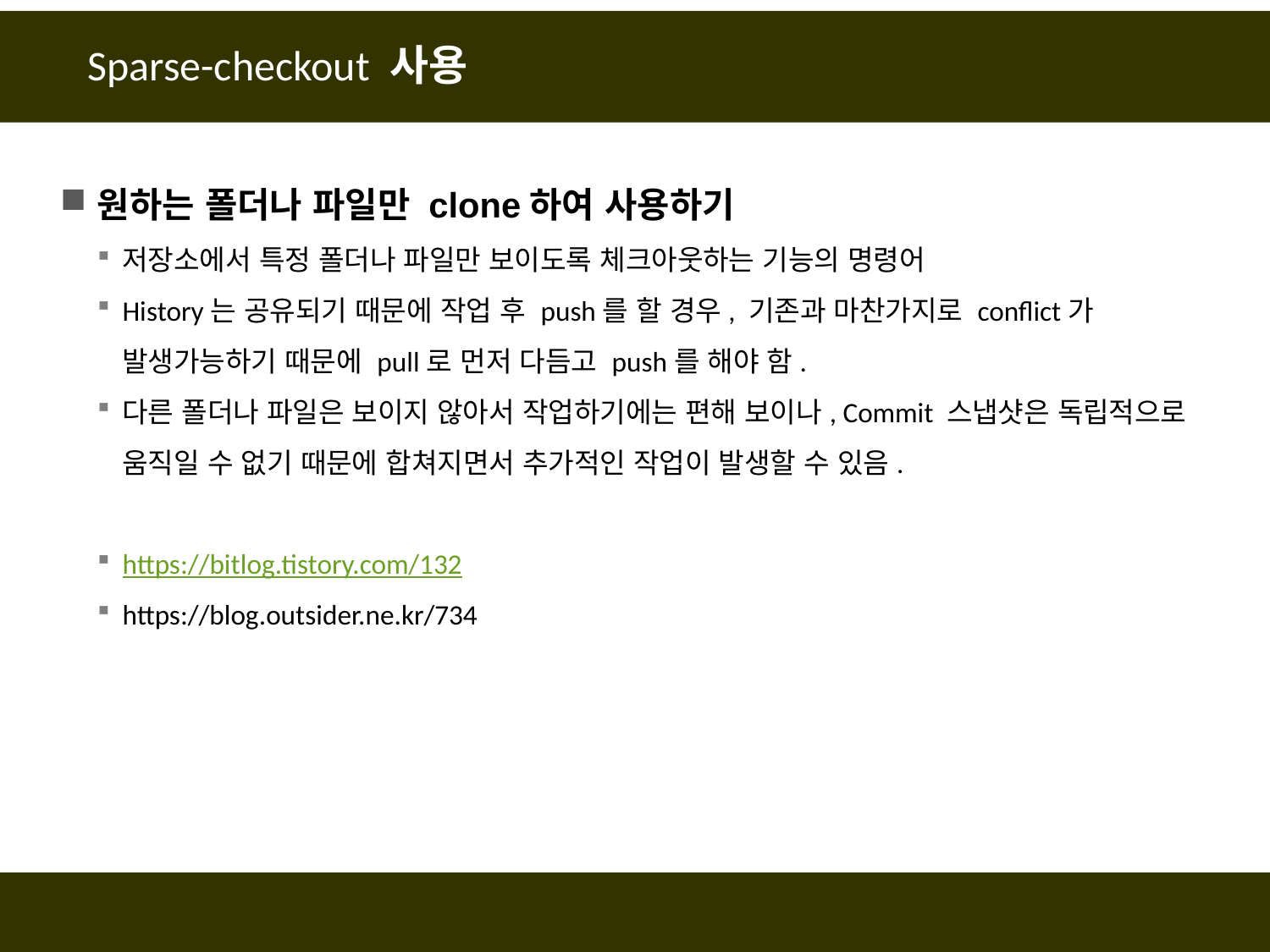

# Sparse-checkout 사용
원하는 폴더나 파일만 clone하여 사용하기
저장소에서 특정 폴더나 파일만 보이도록 체크아웃하는 기능의 명령어
History는 공유되기 때문에 작업 후 push를 할 경우, 기존과 마찬가지로 conflict가 발생가능하기 때문에 pull로 먼저 다듬고 push를 해야 함.
다른 폴더나 파일은 보이지 않아서 작업하기에는 편해 보이나, Commit 스냅샷은 독립적으로 움직일 수 없기 때문에 합쳐지면서 추가적인 작업이 발생할 수 있음.

https://bitlog.tistory.com/132
https://blog.outsider.ne.kr/734